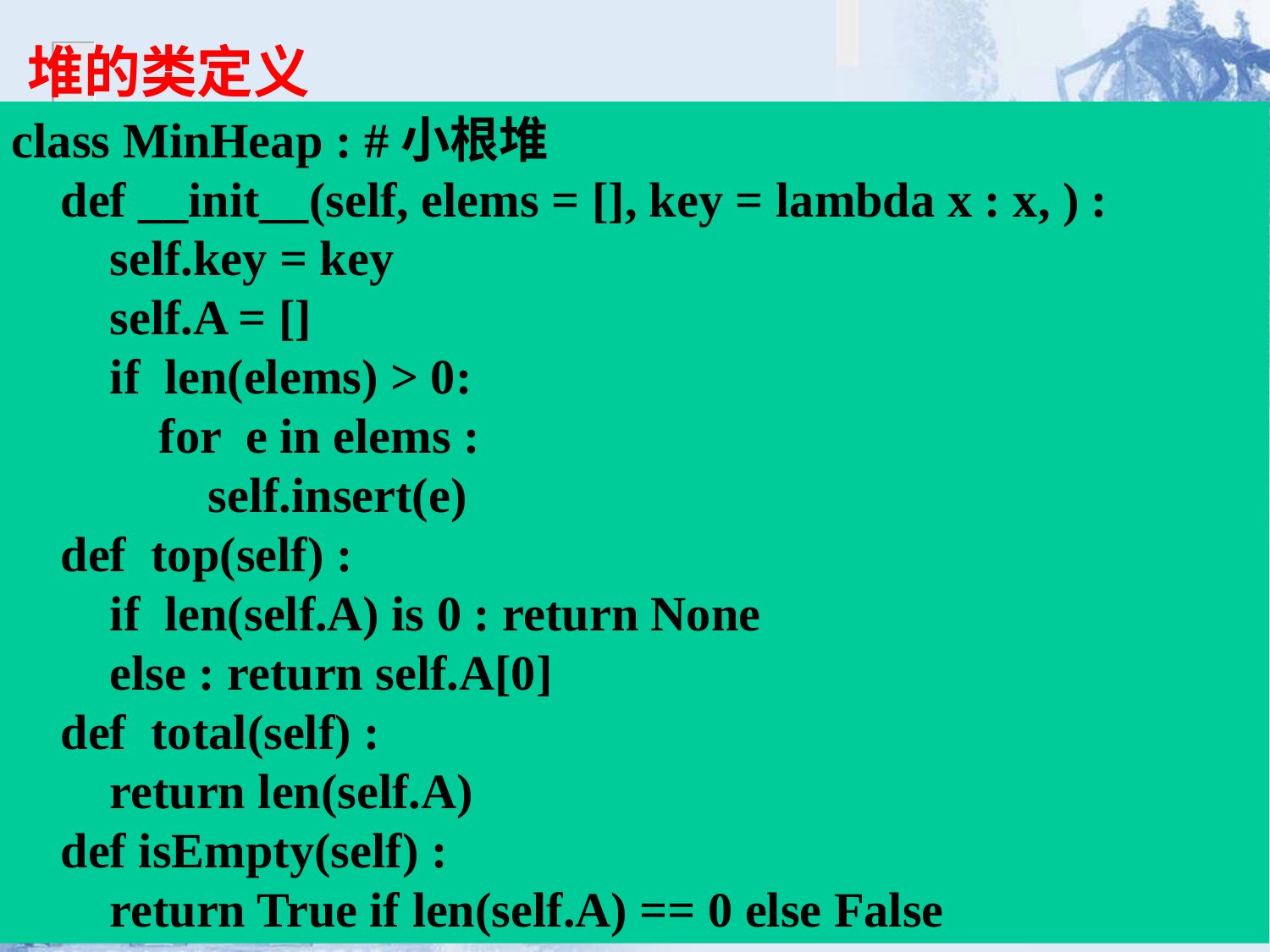

堆的类定义
class MinHeap : #小根堆
    def __init__(self, elems = [], key = lambda x : x, ) :
        self.key = key
        self.A = []
        if  len(elems) > 0:
            for  e in elems :
                self.insert(e)
    def  top(self) :
        if  len(self.A) is 0 : return None
        else : return self.A[0]
    def  total(self) :
        return len(self.A)
    def isEmpty(self) :
        return True if len(self.A) == 0 else False